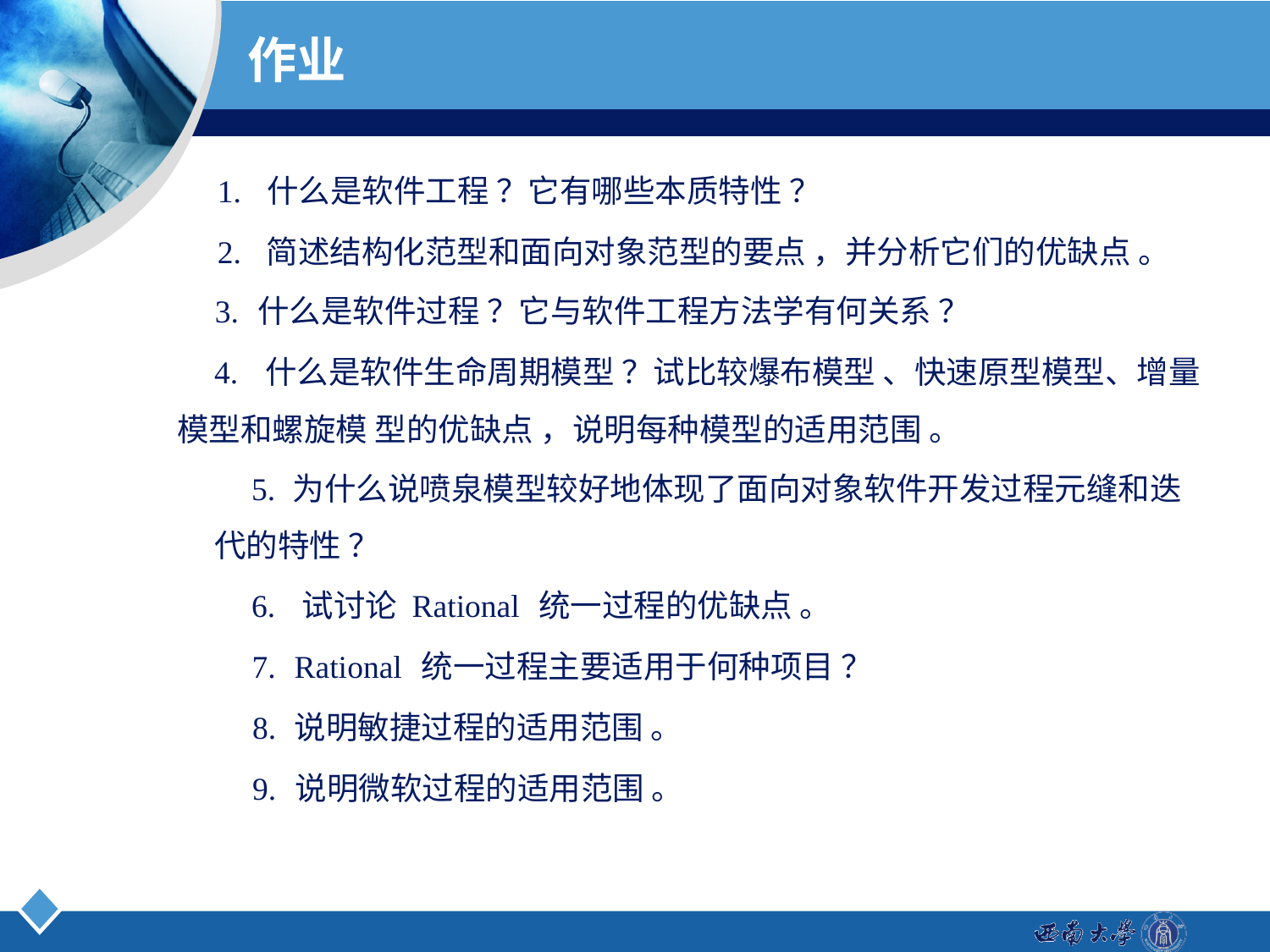

# 作业
1.  什么是软件工程 ？它有哪些本质特性 ？
2.  简述结构化范型和面向对象范型的要点 ，并分析它们的优缺点 。
3. 什么是软件过程 ？它与软件工程方法学有何关系 ？
4.  什么是软件生命周期模型 ？试比较爆布模型 、快速原型模型、增量模型和螺旋模 型的优缺点 ，说明每种模型的适用范围 。
5. 为什么说喷泉模型较好地体现了面向对象软件开发过程元缝和迭代的特性 ？
6.  试讨论 Rational 统一过程的优缺点 。
7.  Rational 统一过程主要适用于何种项目 ？
8. 说明敏捷过程的适用范围 。
9. 说明微软过程的适用范围 。